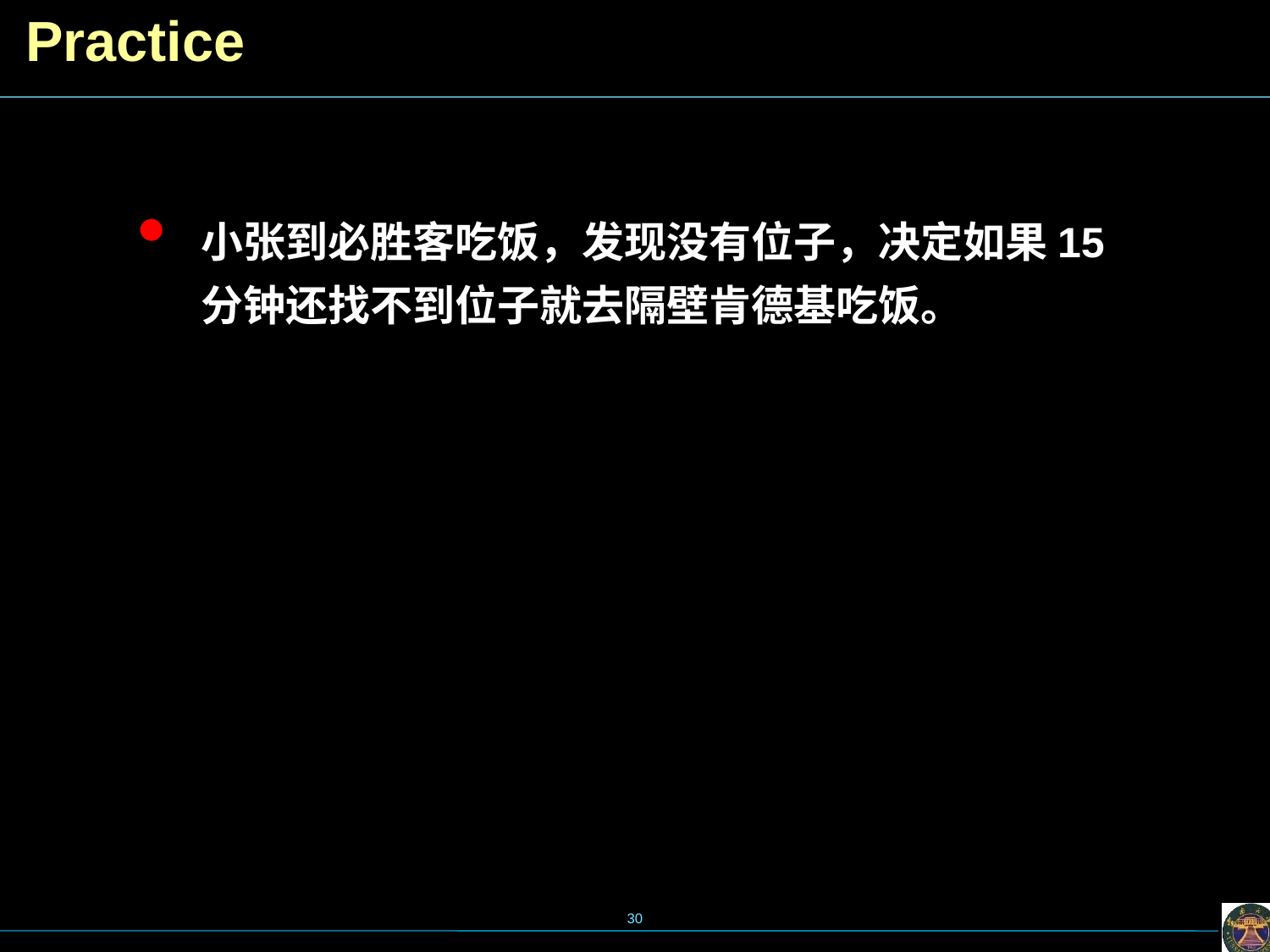

Practice
小张到必胜客吃饭，发现没有位子，决定如果15分钟还找不到位子就去隔壁肯德基吃饭。